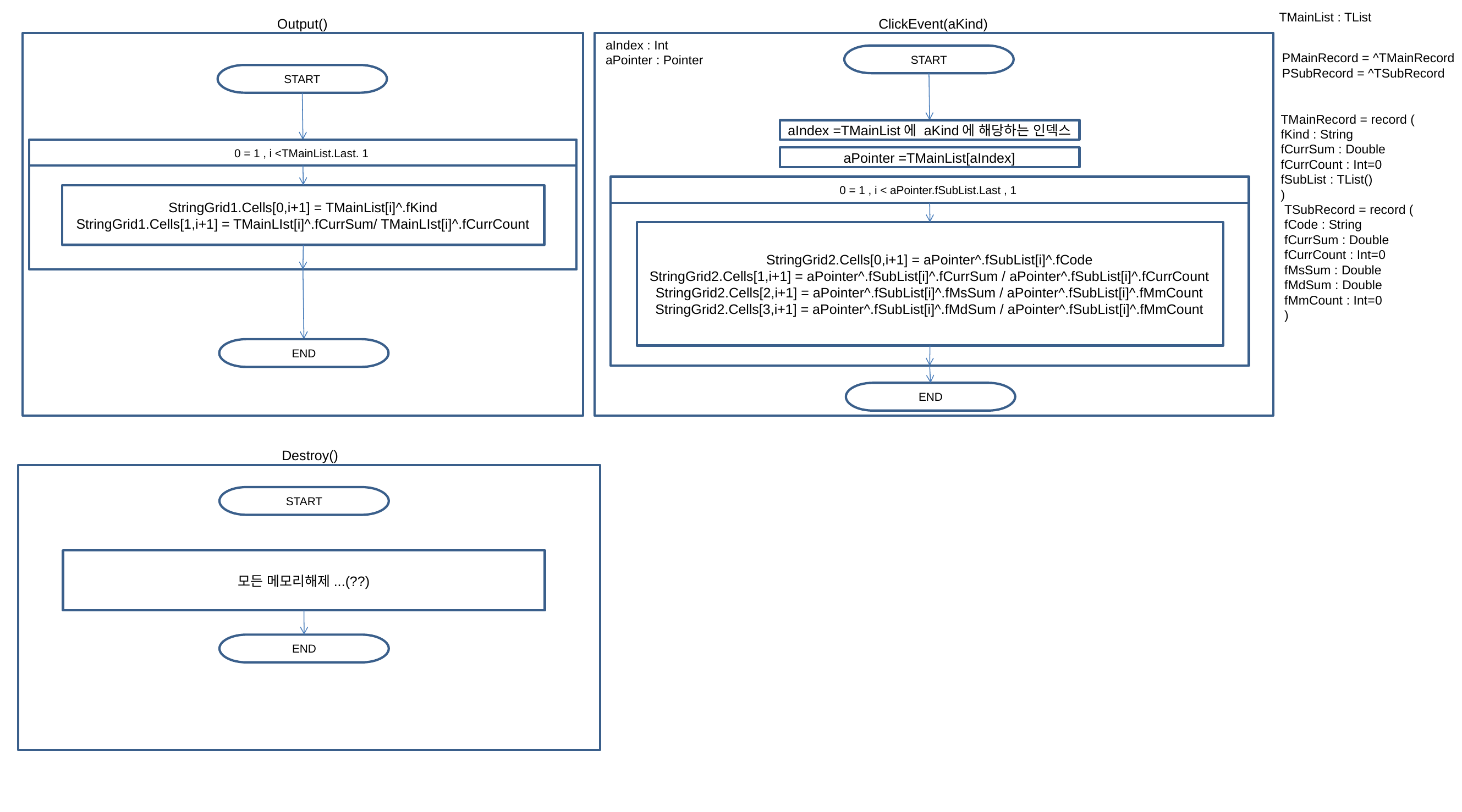

TMainList : TList
Output()

ClickEvent(aKind)

aIndex : Int
aPointer : Pointer
START
PMainRecord = ^TMainRecord
PSubRecord = ^TSubRecord
START
TMainRecord = record (
fKind : String
fCurrSum : Double
fCurrCount : Int=0
fSubList : TList()
)
aIndex =TMainList에 aKind에 해당하는 인덱스
0 = 1 , i <TMainList.Last. 1
aPointer =TMainList[aIndex]

0 = 1 , i < aPointer.fSubList.Last , 1
StringGrid1.Cells[0,i+1] = TMainList[i]^.fKind
StringGrid1.Cells[1,i+1] = TMainLIst[i]^.fCurrSum/ TMainLIst[i]^.fCurrCount
TSubRecord = record (
fCode : String
fCurrSum : Double
fCurrCount : Int=0
fMsSum : Double
fMdSum : Double
fMmCount : Int=0
)

StringGrid2.Cells[0,i+1] = aPointer^.fSubList[i]^.fCode
StringGrid2.Cells[1,i+1] = aPointer^.fSubList[i]^.fCurrSum / aPointer^.fSubList[i]^.fCurrCount
StringGrid2.Cells[2,i+1] = aPointer^.fSubList[i]^.fMsSum / aPointer^.fSubList[i]^.fMmCount
StringGrid2.Cells[3,i+1] = aPointer^.fSubList[i]^.fMdSum / aPointer^.fSubList[i]^.fMmCount
END
END
Destroy()

START
모든 메모리해제...(??)
END